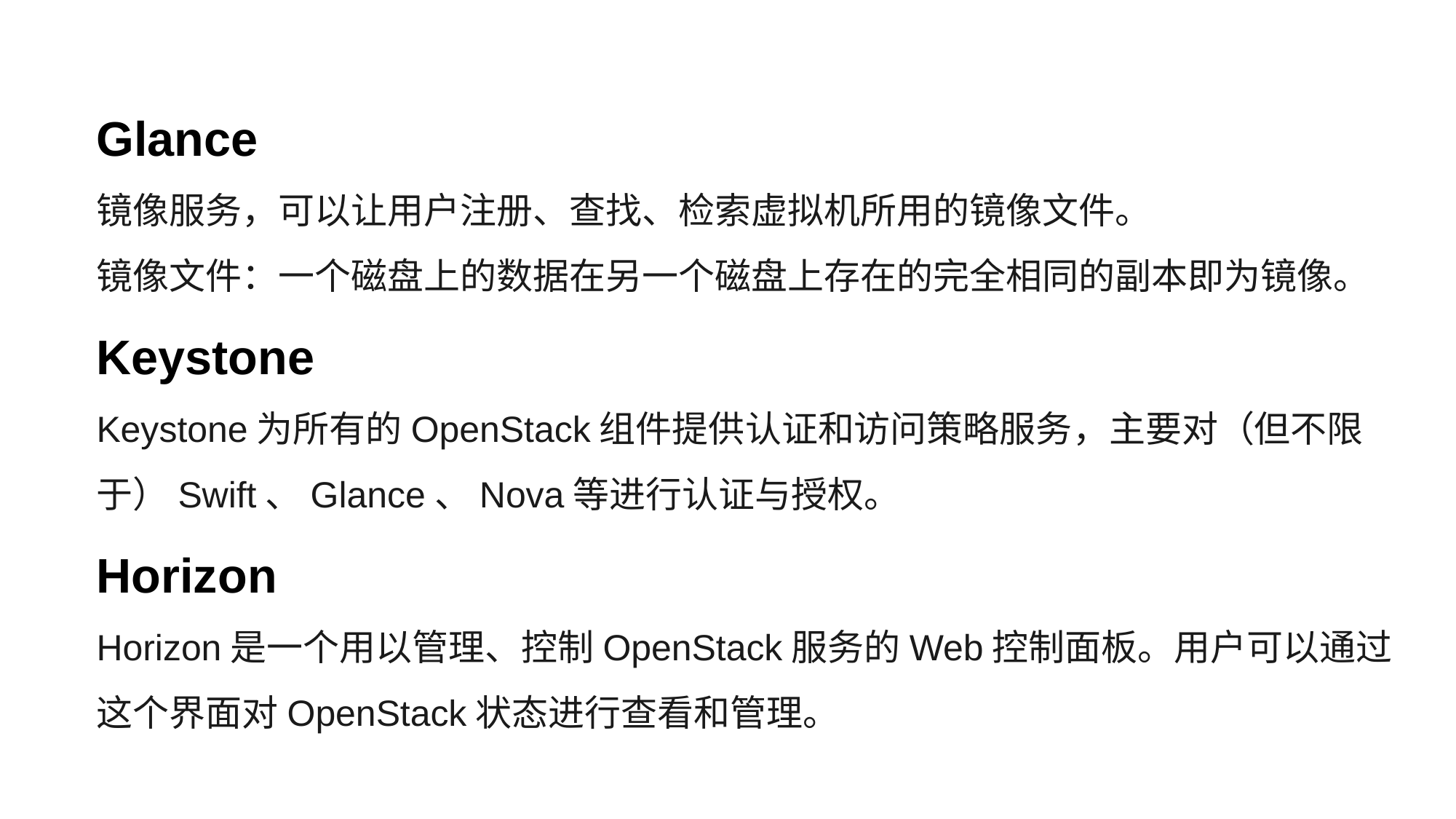

Glance
镜像服务，可以让用户注册、查找、检索虚拟机所用的镜像文件。
镜像文件：一个磁盘上的数据在另一个磁盘上存在的完全相同的副本即为镜像。
Keystone
Keystone为所有的OpenStack组件提供认证和访问策略服务，主要对（但不限于）Swift、Glance、Nova等进行认证与授权。
Horizon
Horizon是一个用以管理、控制OpenStack服务的Web控制面板。用户可以通过这个界面对OpenStack状态进行查看和管理。